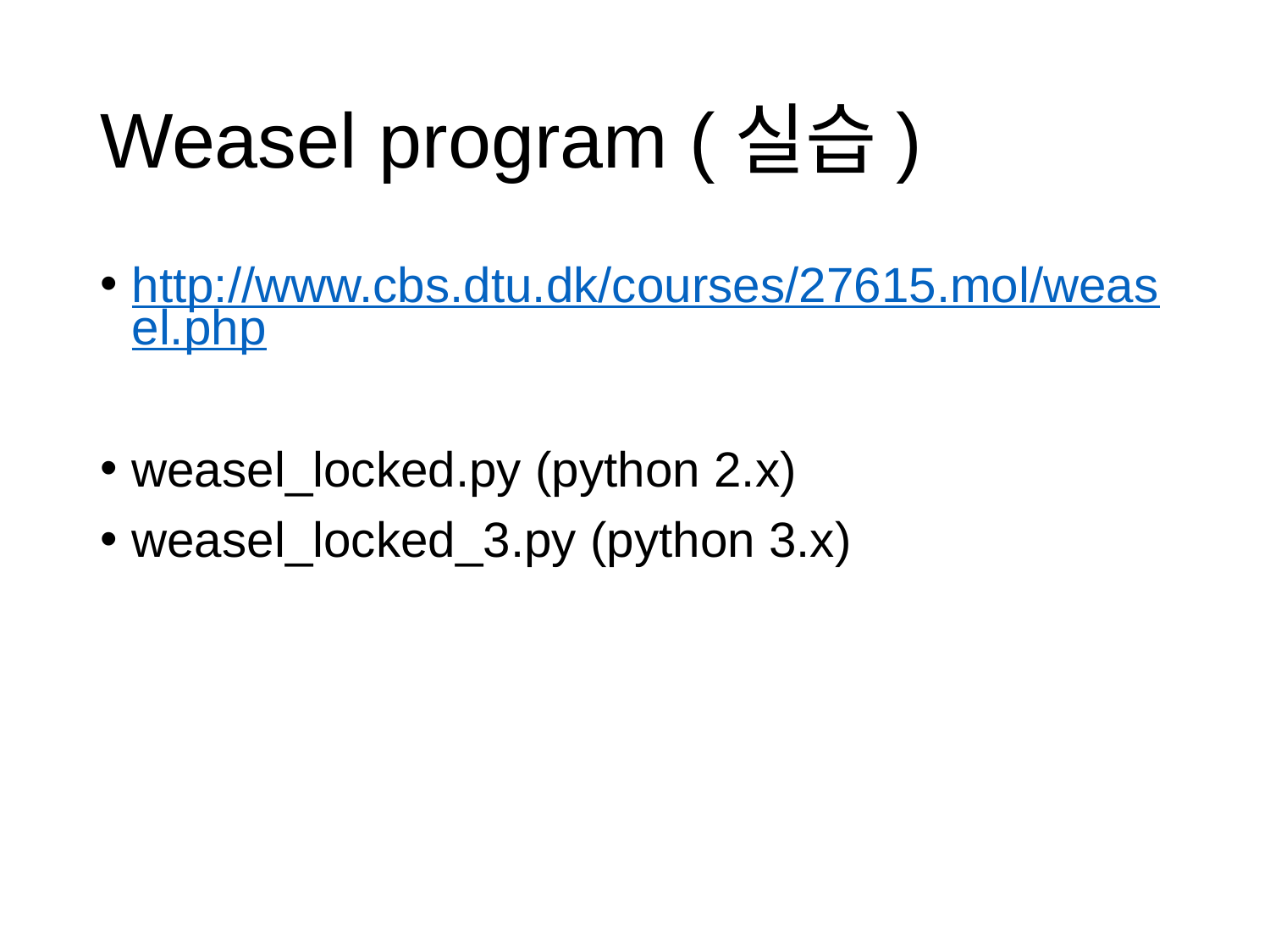

# Weasel program (실습)
http://www.cbs.dtu.dk/courses/27615.mol/weasel.php

weasel_locked.py (python 2.x)
weasel_locked_3.py (python 3.x)